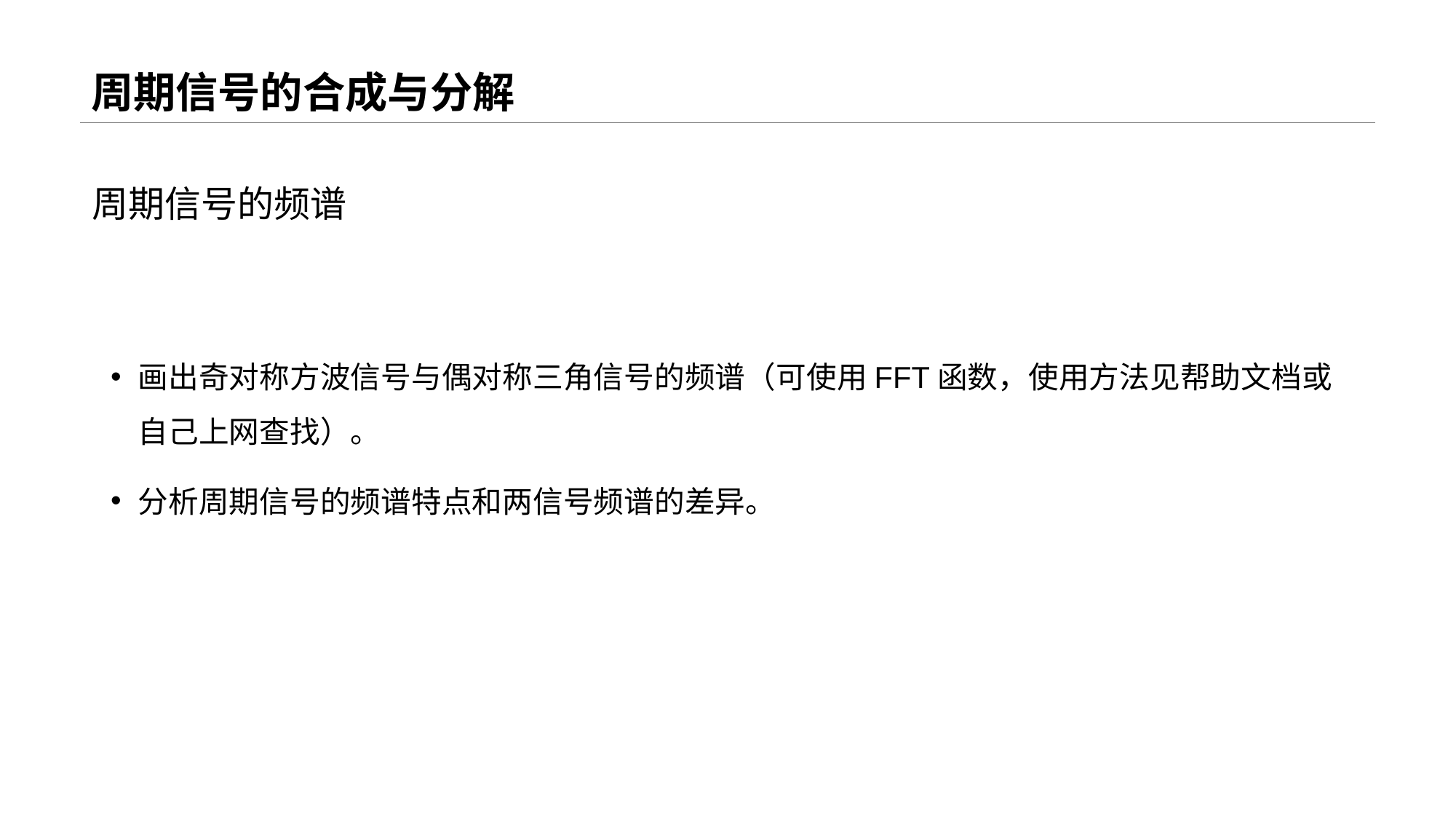

# 周期信号的合成与分解
周期信号的频谱

画出奇对称方波信号与偶对称三角信号的频谱（可使用FFT函数，使用方法见帮助文档或自己上网查找）。
分析周期信号的频谱特点和两信号频谱的差异。